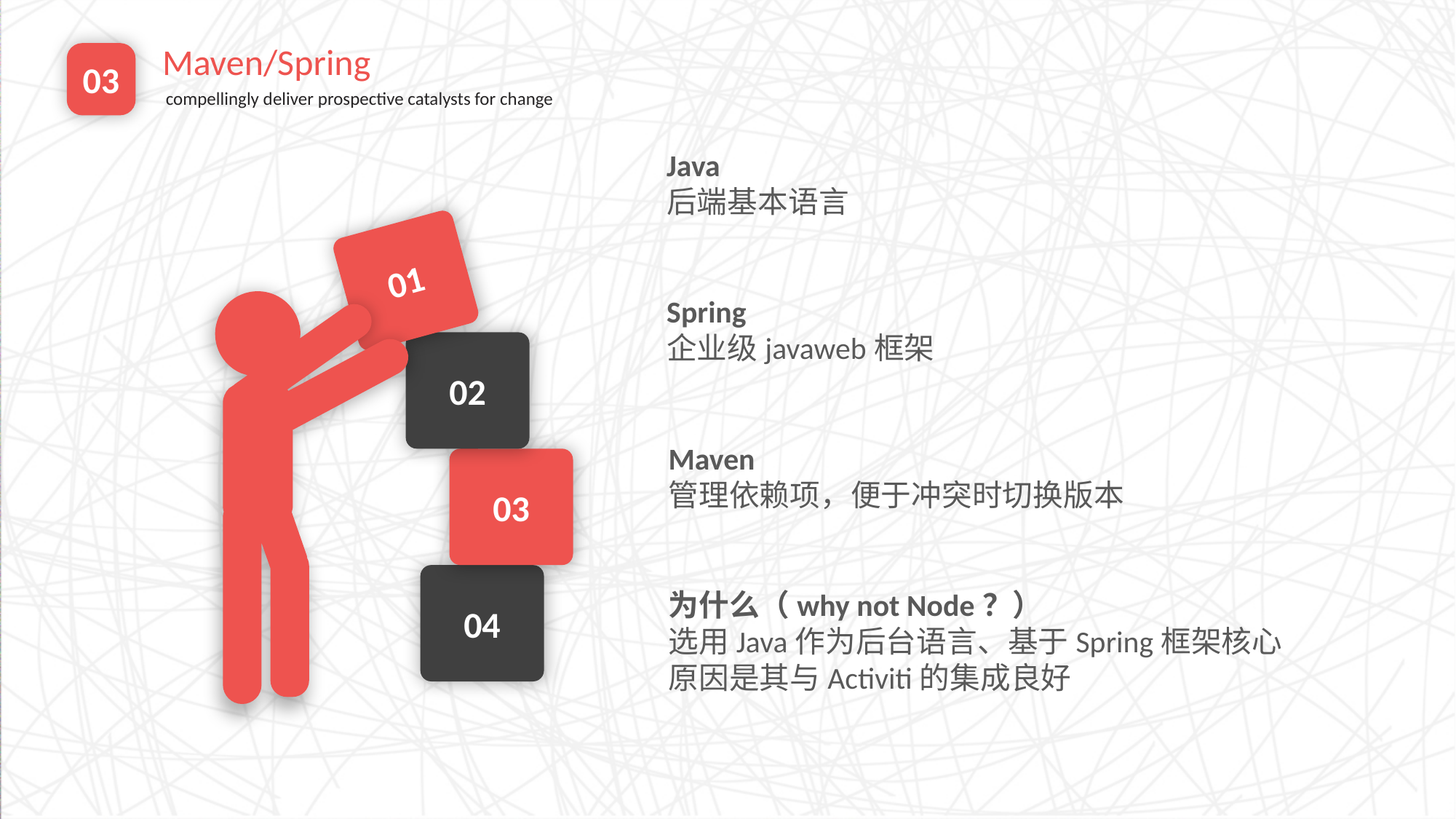

Maven/Spring
compellingly deliver prospective catalysts for change
03
Java
后端基本语言
e7d195523061f1c0205959036996ad55c215b892a7aac5c0B9ADEF7896FB48F2EF97163A2DE1401E1875DEDC438B7864AD24CA23553DBBBD975DAF4CAD4A2592689FFB6CEE59FFA55B2702D0E5EE29CDFC0DD98BC7D6A39AC4E055256EE11BBEDCDB7C9722D66262996B68DE860BD3C77EBCAECB599909EC0E07B61811075331ABCDE6990254B8C8
01
Spring
企业级javaweb框架

02
Maven
管理依赖项，便于冲突时切换版本
03
为什么（why not Node？）
选用Java作为后台语言、基于Spring框架核心原因是其与Activiti的集成良好
04